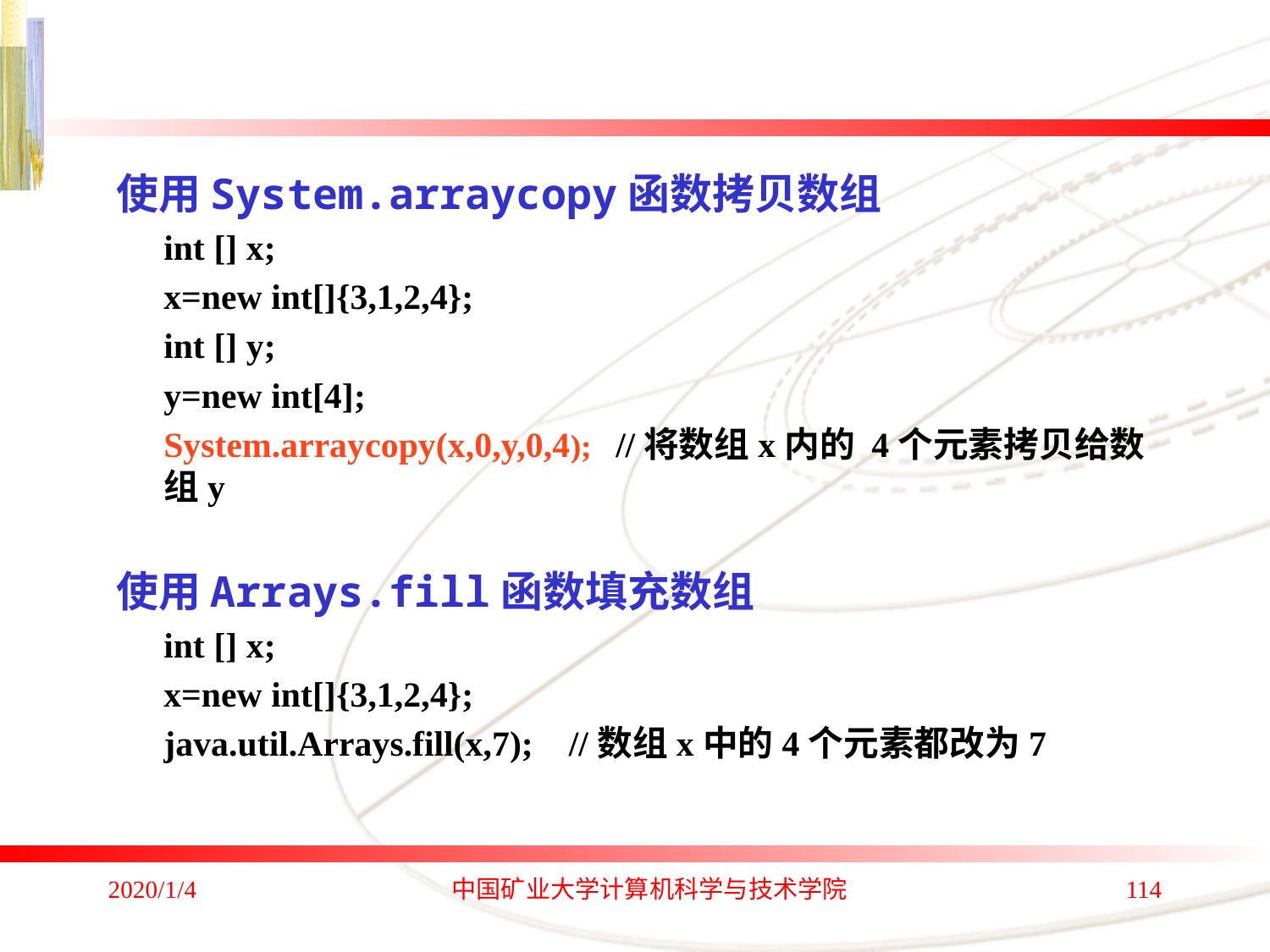

使用System.arraycopy函数拷贝数组
	int [] x;
	x=new int[]{3,1,2,4};
	int [] y;
	y=new int[4];
	System.arraycopy(x,0,y,0,4);   //将数组x内的 4个元素拷贝给数组y

使用Arrays.fill函数填充数组
	int [] x;
	x=new int[]{3,1,2,4};
	java.util.Arrays.fill(x,7);    //数组x中的4个元素都改为7

2020/1/4
中国矿业大学计算机科学与技术学院
114